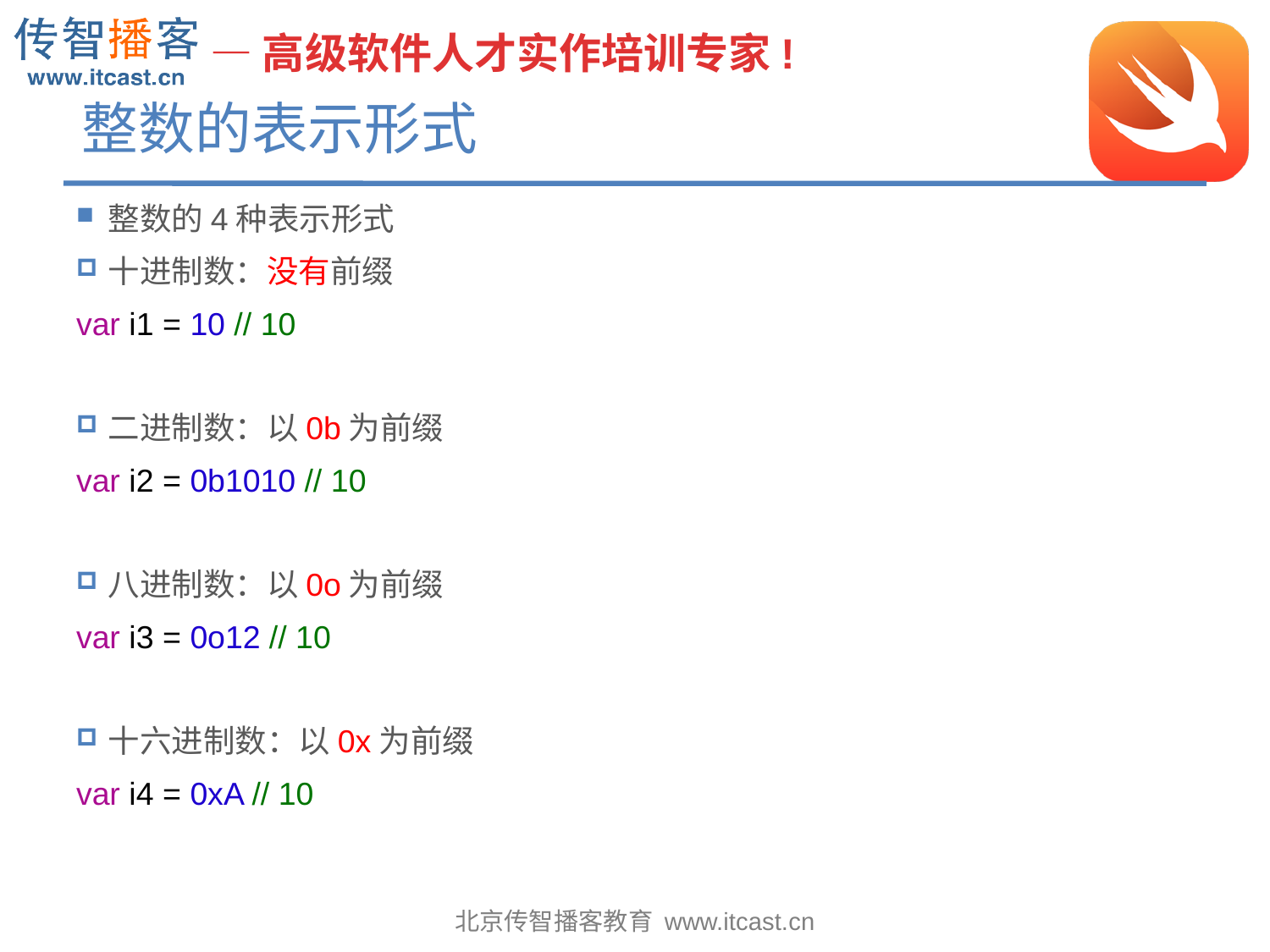

# 整数的表示形式
整数的4种表示形式
十进制数：没有前缀
var i1 = 10 // 10

二进制数：以0b为前缀
var i2 = 0b1010 // 10

八进制数：以0o为前缀
var i3 = 0o12 // 10

十六进制数：以0x为前缀
var i4 = 0xA // 10